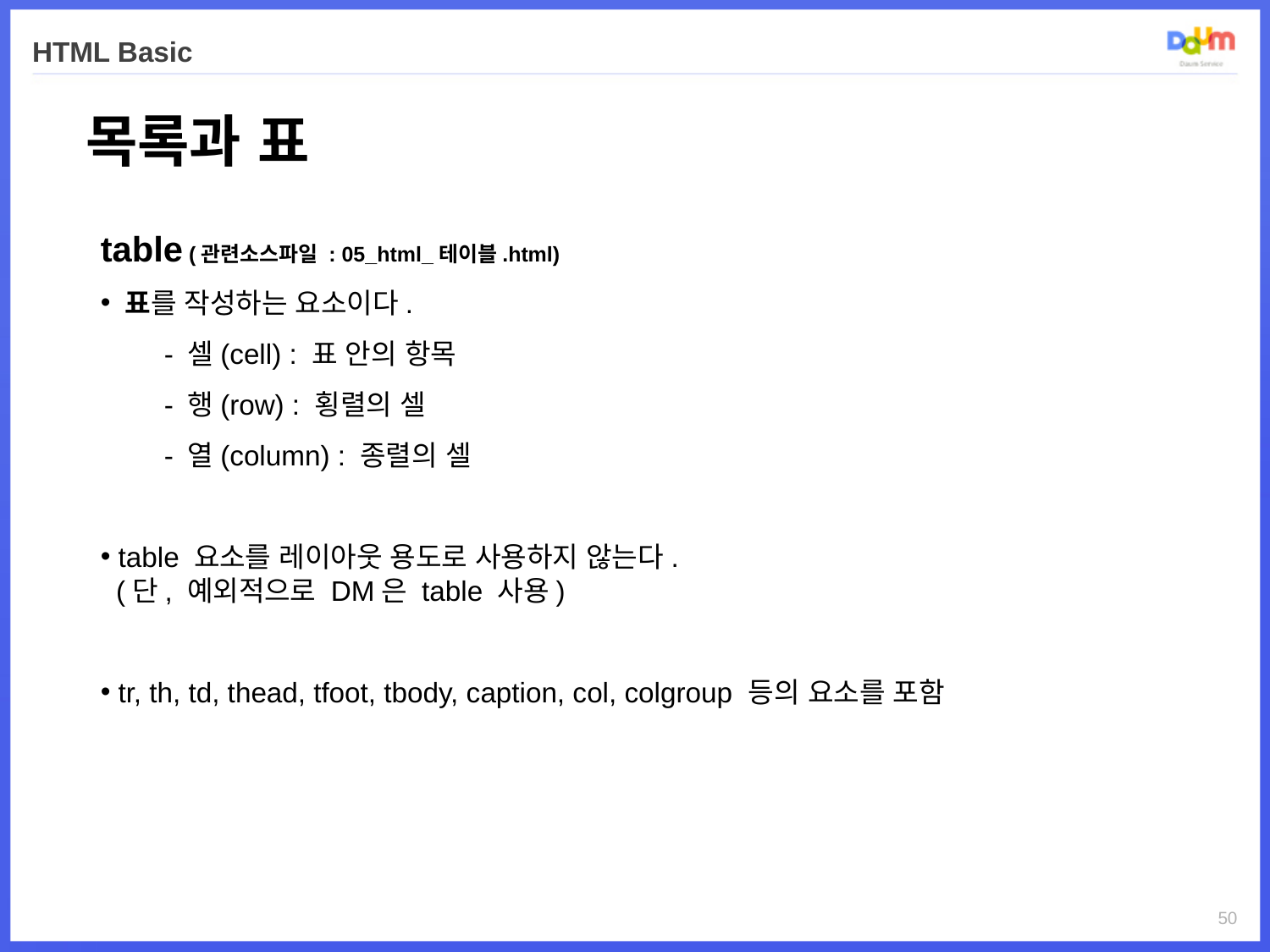

# HTML Basic
목록과 표
table (관련소스파일 : 05_html_테이블.html)
 표를 작성하는 요소이다.
- 셀(cell) : 표 안의 항목
- 행(row) : 횡렬의 셀
- 열(column) : 종렬의 셀

 table 요소를 레이아웃 용도로 사용하지 않는다.
  (단, 예외적으로 DM은 table 사용)

 tr, th, td, thead, tfoot, tbody, caption, col, colgroup 등의 요소를 포함
50